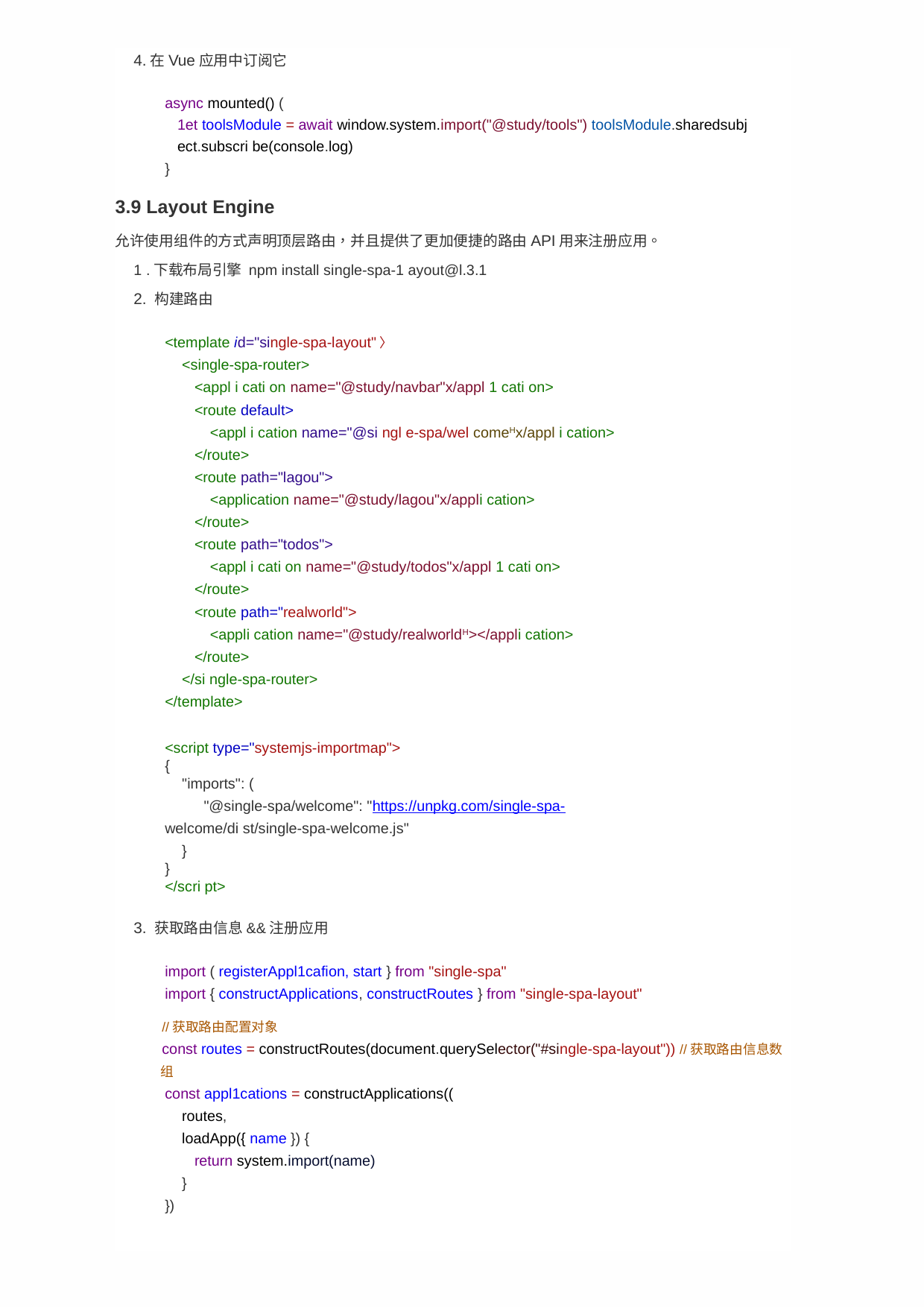

4.在Vue应用中订阅它
async mounted() (
1et toolsModule = await window.system.import("@study/tools") toolsModule.sharedsubj ect.subscri be(console.log)
}
3.9 Layout Engine
允许使用组件的方式声明顶层路由，并且提供了更加便捷的路由API用来注册应用。
1 .下载布局引擎 npm install single-spa-1 ayout@l.3.1
2. 构建路由
<template id="single-spa-layout"〉
<single-spa-router>
<appl i cati on name="@study/navbar"x/appl 1 cati on>
<route default>
<appl i cation name="@si ngl e-spa/wel comeHx/appl i cation>
</route>
<route path="lagou">
<application name="@study/lagou"x/appli cation>
</route>
<route path="todos">
<appl i cati on name="@study/todos"x/appl 1 cati on>
</route>
<route path="realworld">
<appli cation name="@study/realworldH></appli cation>
</route>
</si ngle-spa-router>
</template>
<script type="systemjs-importmap">
{
"imports": (
"@single-spa/welcome": "https://unpkg.com/single-spa-
welcome/di st/single-spa-welcome.js"
}
}
</scri pt>
3. 获取路由信息&&注册应用
import ( registerAppl1cafion, start } from "single-spa"
import { constructApplications, constructRoutes } from "single-spa-layout"
//获取路由配置对象
const routes = constructRoutes(document.querySelector("#single-spa-layout")) //获取路由信息数组
const appl1cations = constructApplications((
routes,
loadApp({ name }) {
return system.import(name)
}
})